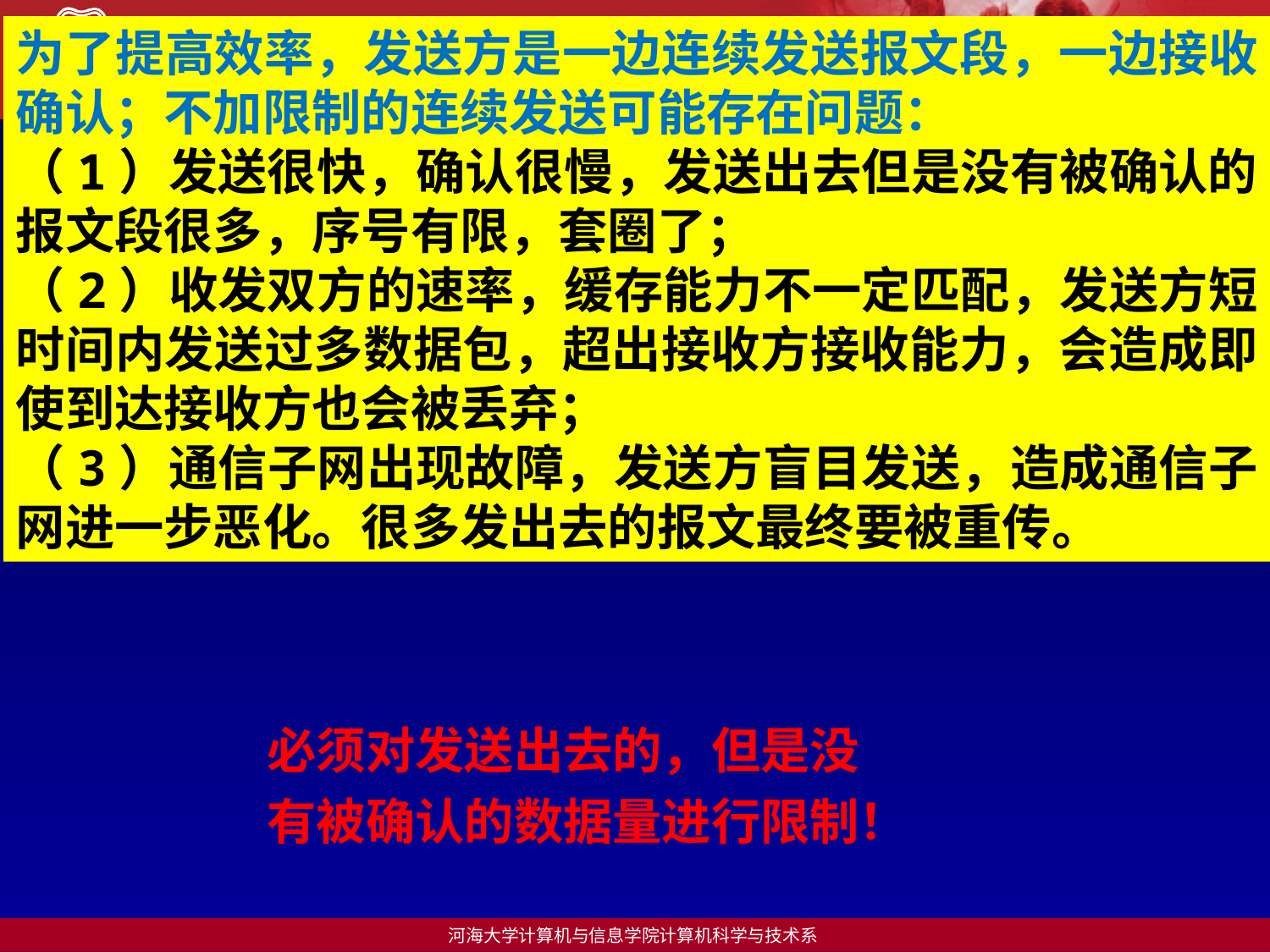

为了提高效率，发送方是一边连续发送报文段，一边接收确认；不加限制的连续发送可能存在问题：
（1）发送很快，确认很慢，发送出去但是没有被确认的报文段很多，序号有限，套圈了；
（2）收发双方的速率，缓存能力不一定匹配，发送方短时间内发送过多数据包，超出接收方接收能力，会造成即使到达接收方也会被丢弃；
（3）通信子网出现故障，发送方盲目发送，造成通信子网进一步恶化。很多发出去的报文最终要被重传。
必须对发送出去的，但是没有被确认的数据量进行限制！